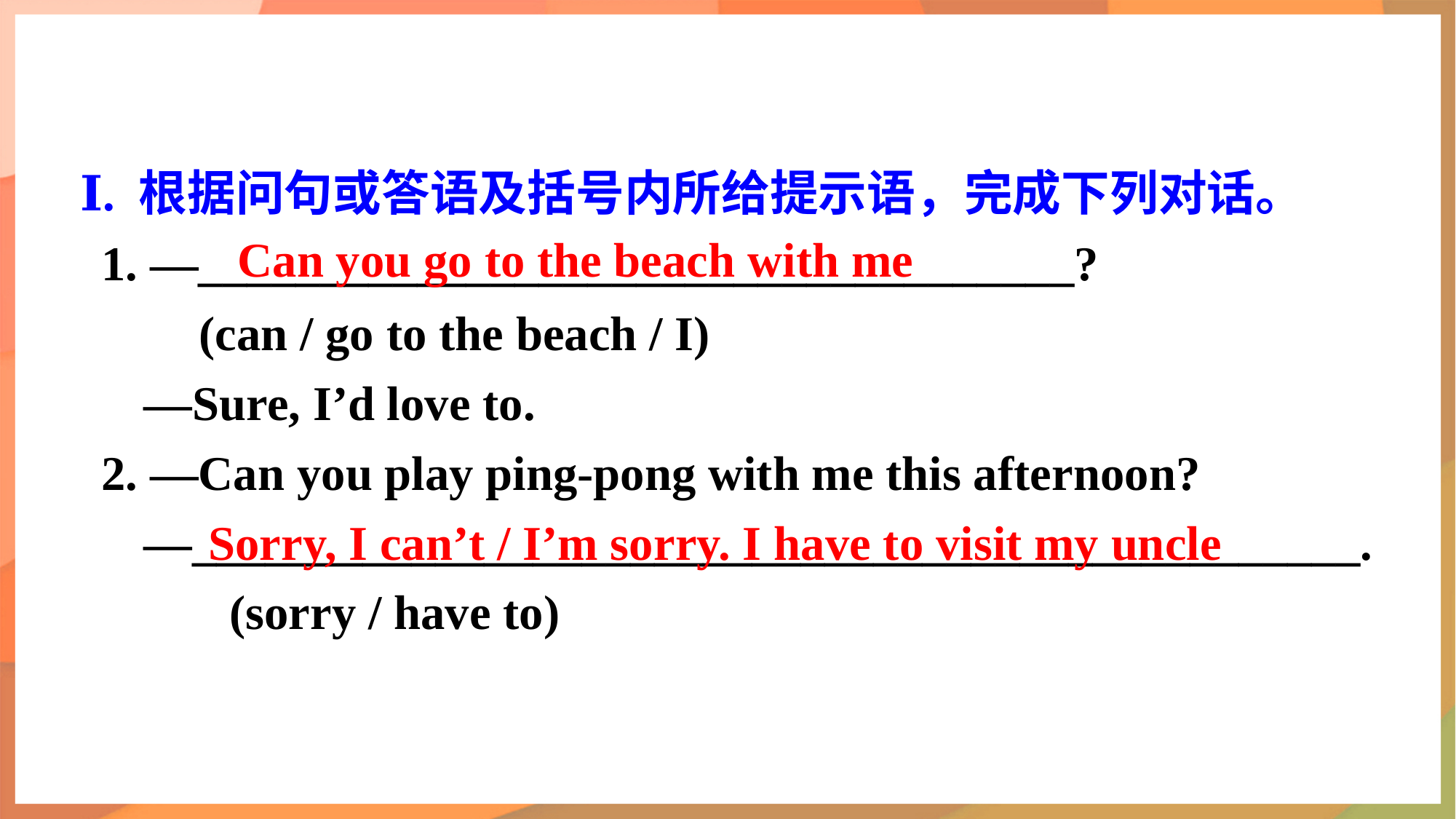

Ⅰ. 根据问句或答语及括号内所给提示语，完成下列对话。
1. —____________________________________?
        (can / go to the beach / I)
—Sure, I’d love to.
2. —Can you play ping-pong with me this afternoon?
—________________________________________________.
       (sorry / have to)
Can you go to the beach with me
Sorry, I can’t / I’m sorry. I have to visit my uncle